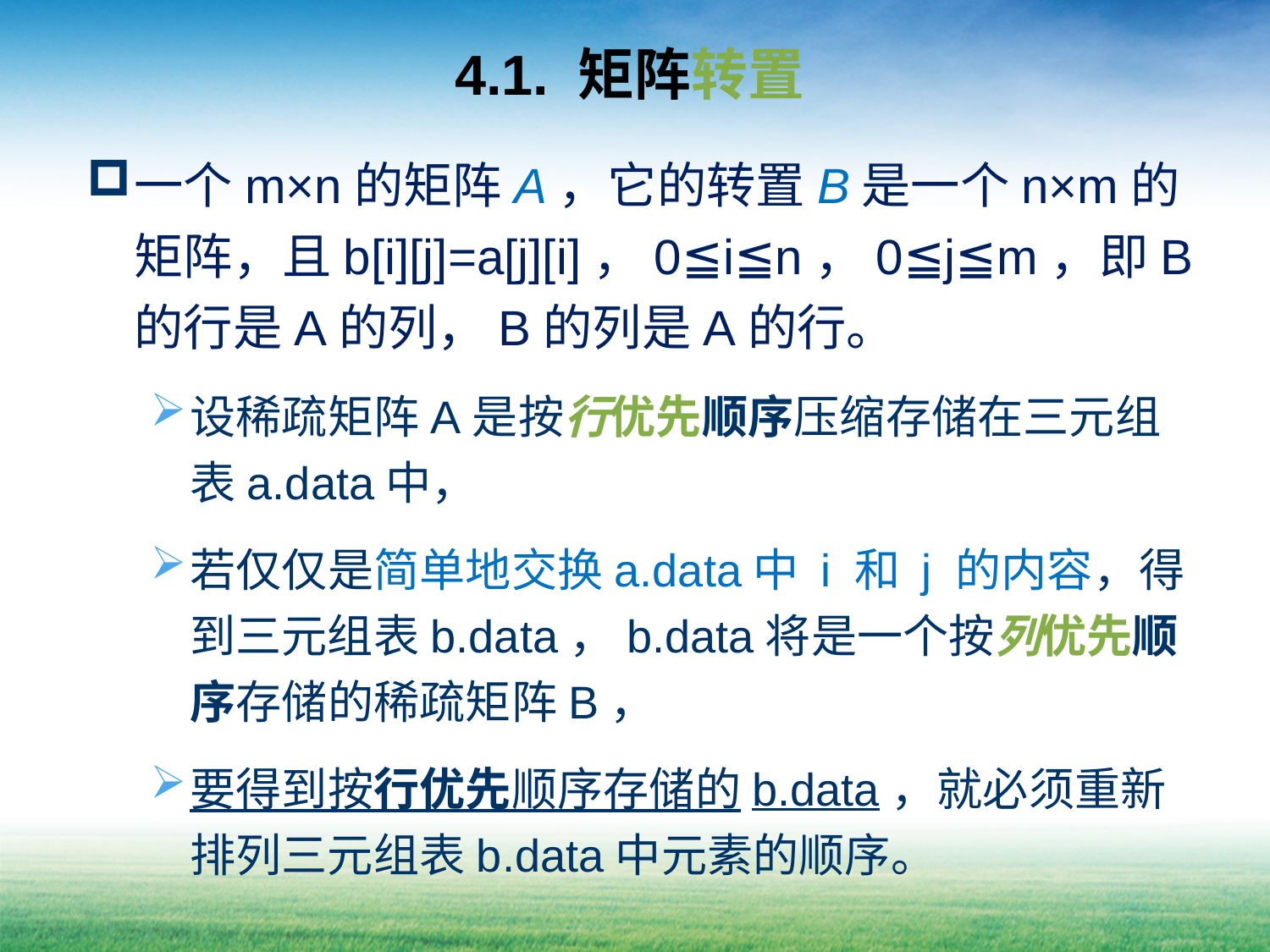

# 4.1. 矩阵转置
一个m×n的矩阵A，它的转置B是一个n×m的矩阵，且b[i][j]=a[j][i]，0≦i≦n，0≦j≦m，即B的行是A的列，B的列是A的行。
设稀疏矩阵A是按行优先顺序压缩存储在三元组表a.data中，
若仅仅是简单地交换a.data中 i 和 j 的内容，得到三元组表b.data，b.data将是一个按列优先顺序存储的稀疏矩阵B，
要得到按行优先顺序存储的b.data，就必须重新排列三元组表b.data中元素的顺序。